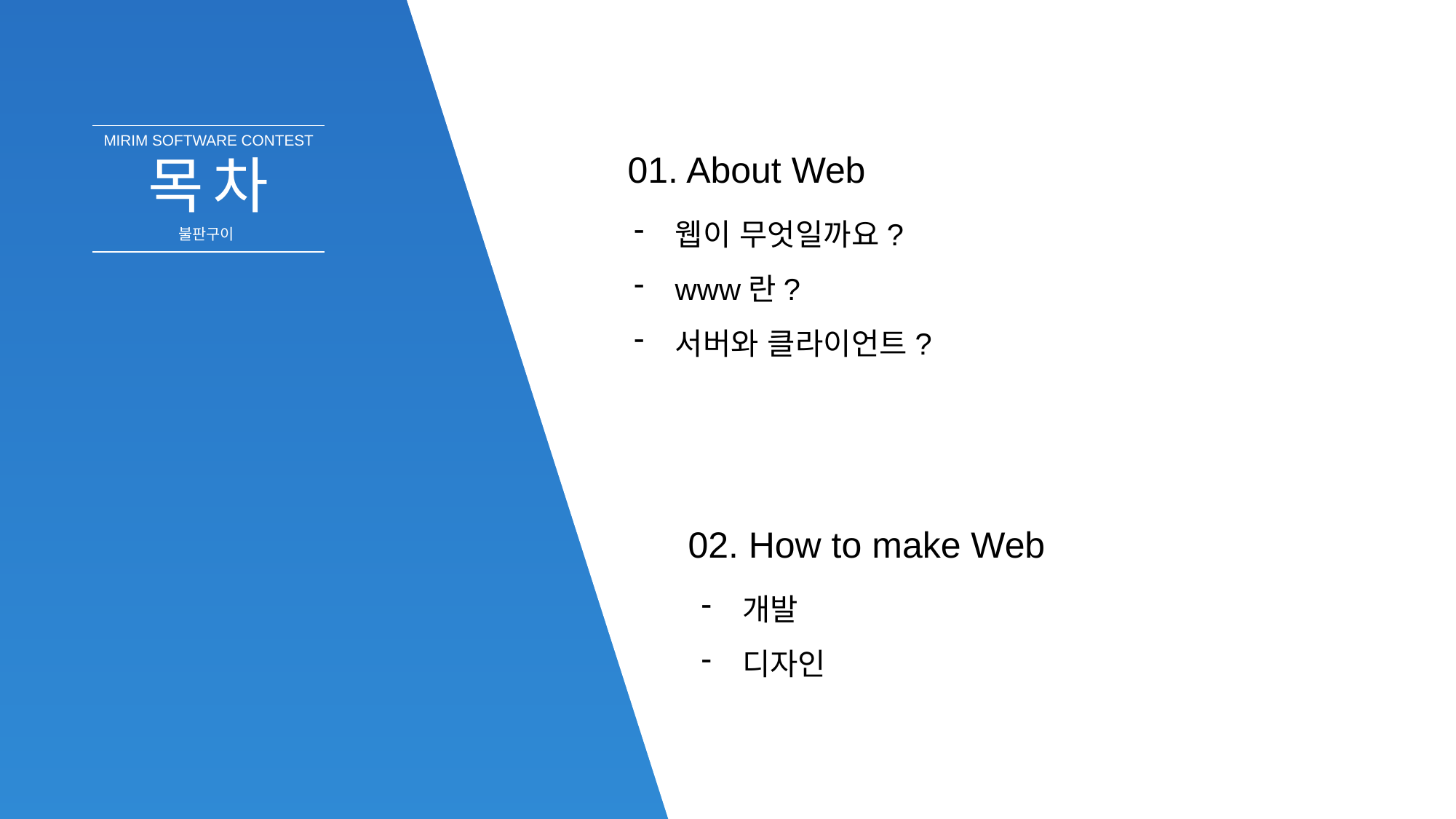

MIRIM SOFTWARE CONTEST
목차
불판구이
01. About Web
웹이 무엇일까요?
www란?
서버와 클라이언트?
02. How to make Web
개발
디자인